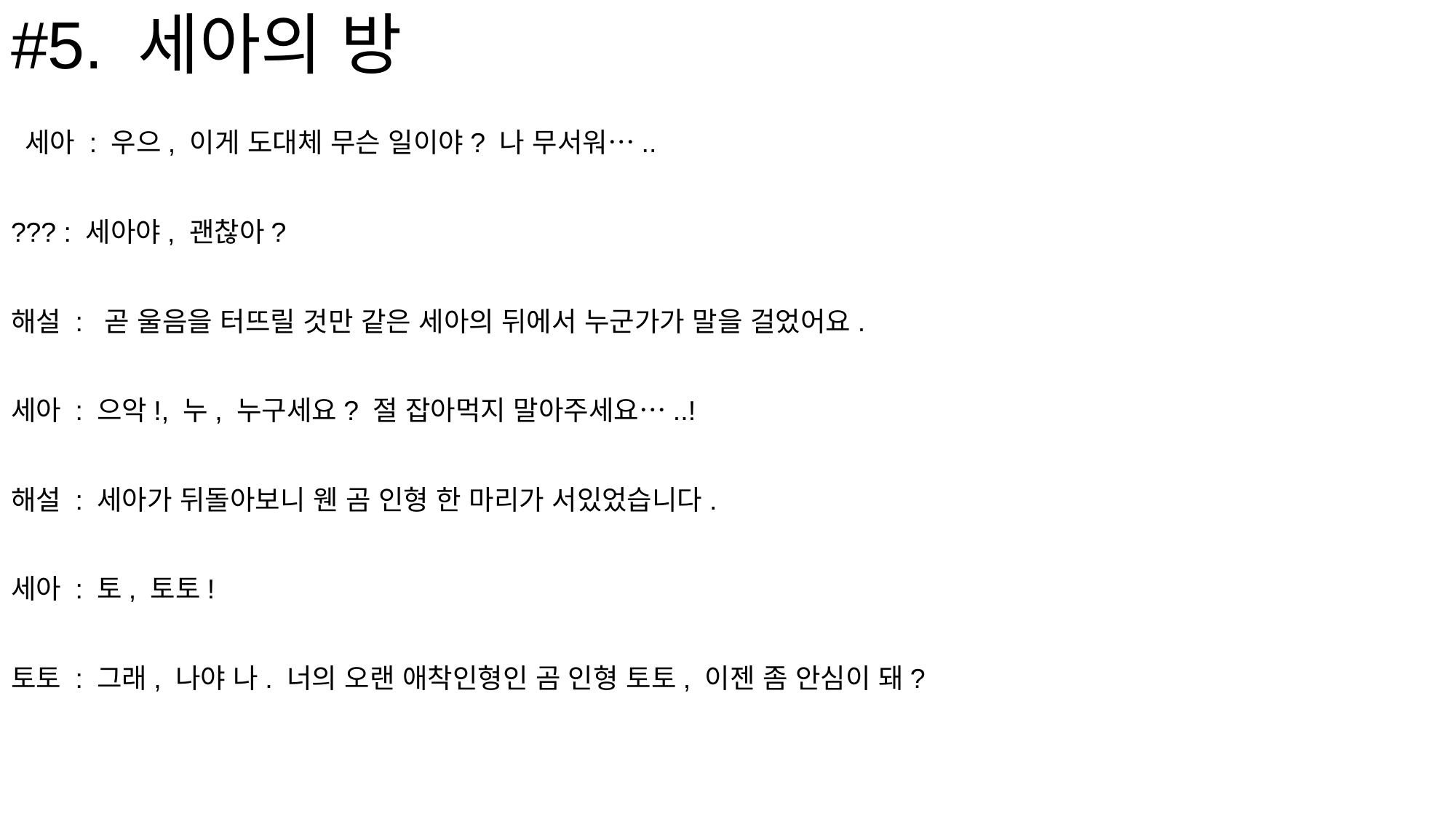

# #5. 세아의 방
 세아 : 우으, 이게 도대체 무슨 일이야? 나 무서워…..

??? : 세아야, 괜찮아?

해설 :  곧 울음을 터뜨릴 것만 같은 세아의 뒤에서 누군가가 말을 걸었어요.

세아 : 으악!, 누, 누구세요? 절 잡아먹지 말아주세요…..!

해설 : 세아가 뒤돌아보니 웬 곰 인형 한 마리가 서있었습니다.

세아 : 토, 토토!

토토 : 그래, 나야 나. 너의 오랜 애착인형인 곰 인형 토토, 이젠 좀 안심이 돼?